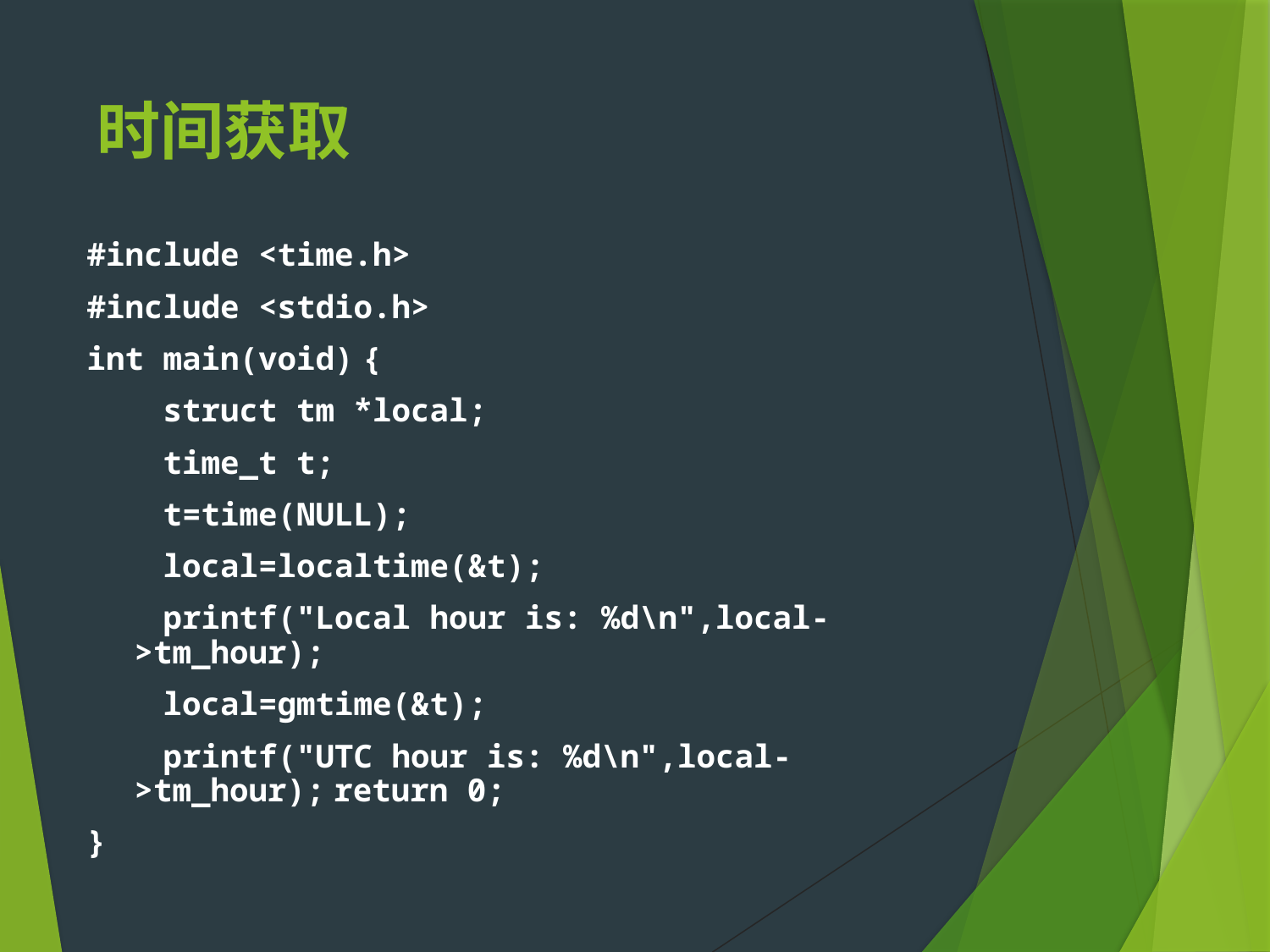

# 时间获取
#include <time.h>
#include <stdio.h>
int main(void) {
    struct tm *local;
    time_t t;
    t=time(NULL);
    local=localtime(&t);
    printf("Local hour is: %d\n",local->tm_hour);
    local=gmtime(&t);
    printf("UTC hour is: %d\n",local->tm_hour); return 0;
}